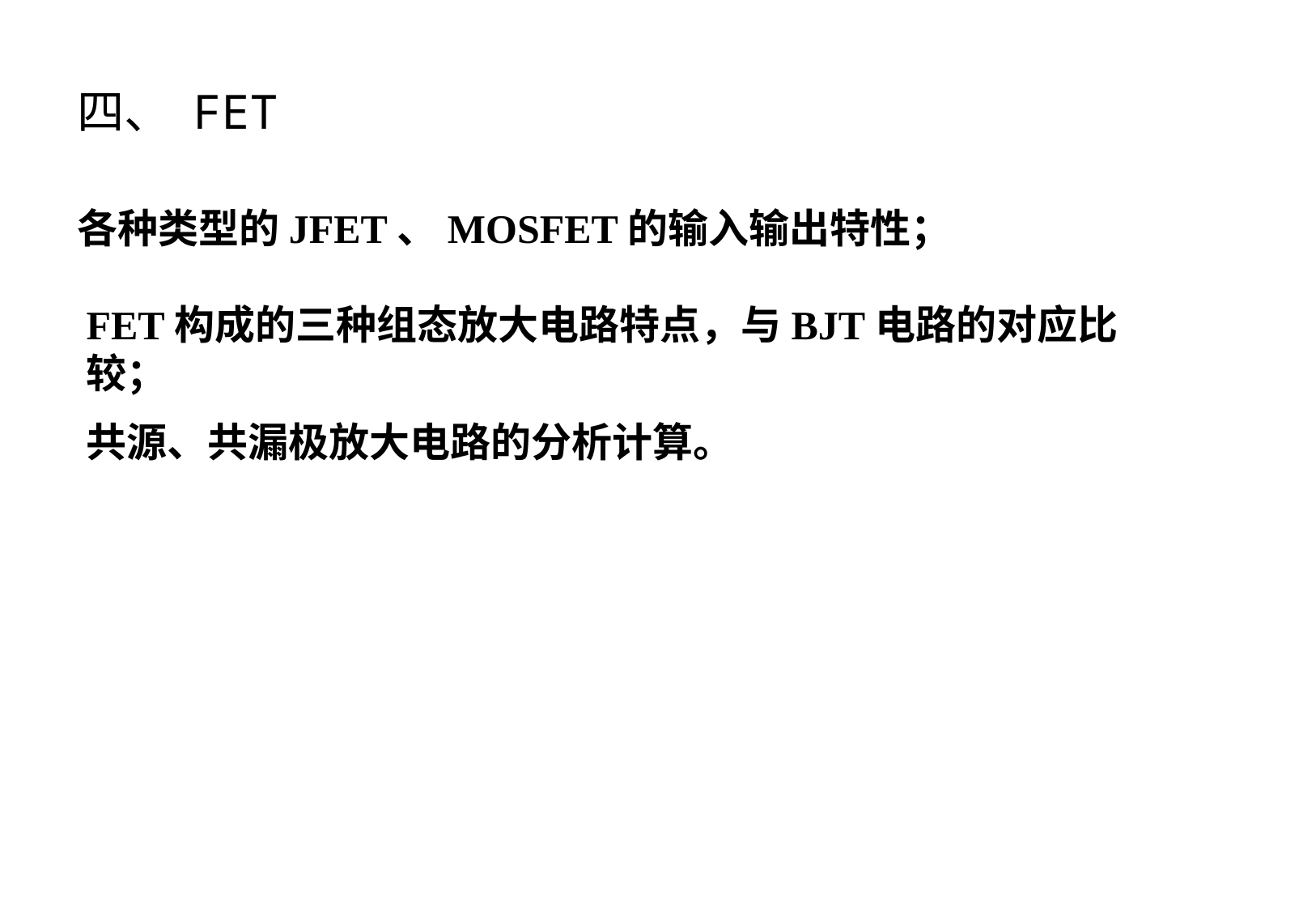

# 四、 FET
各种类型的JFET、MOSFET的输入输出特性；
FET构成的三种组态放大电路特点，与BJT电路的对应比较；
共源、共漏极放大电路的分析计算。